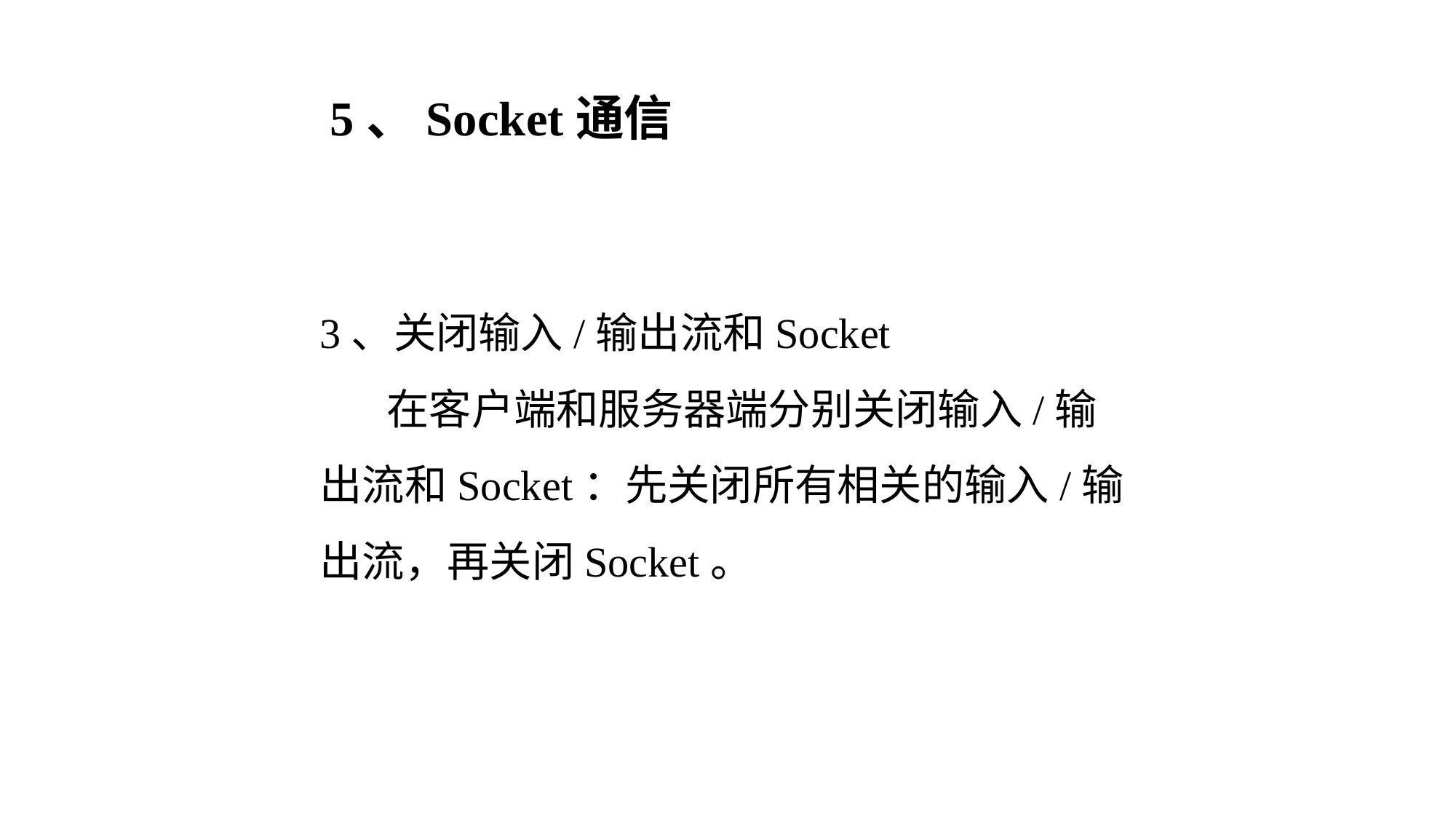

5、Socket通信

3、关闭输入/输出流和Socket
      在客户端和服务器端分别关闭输入/输出流和Socket：先关闭所有相关的输入/输出流，再关闭Socket。